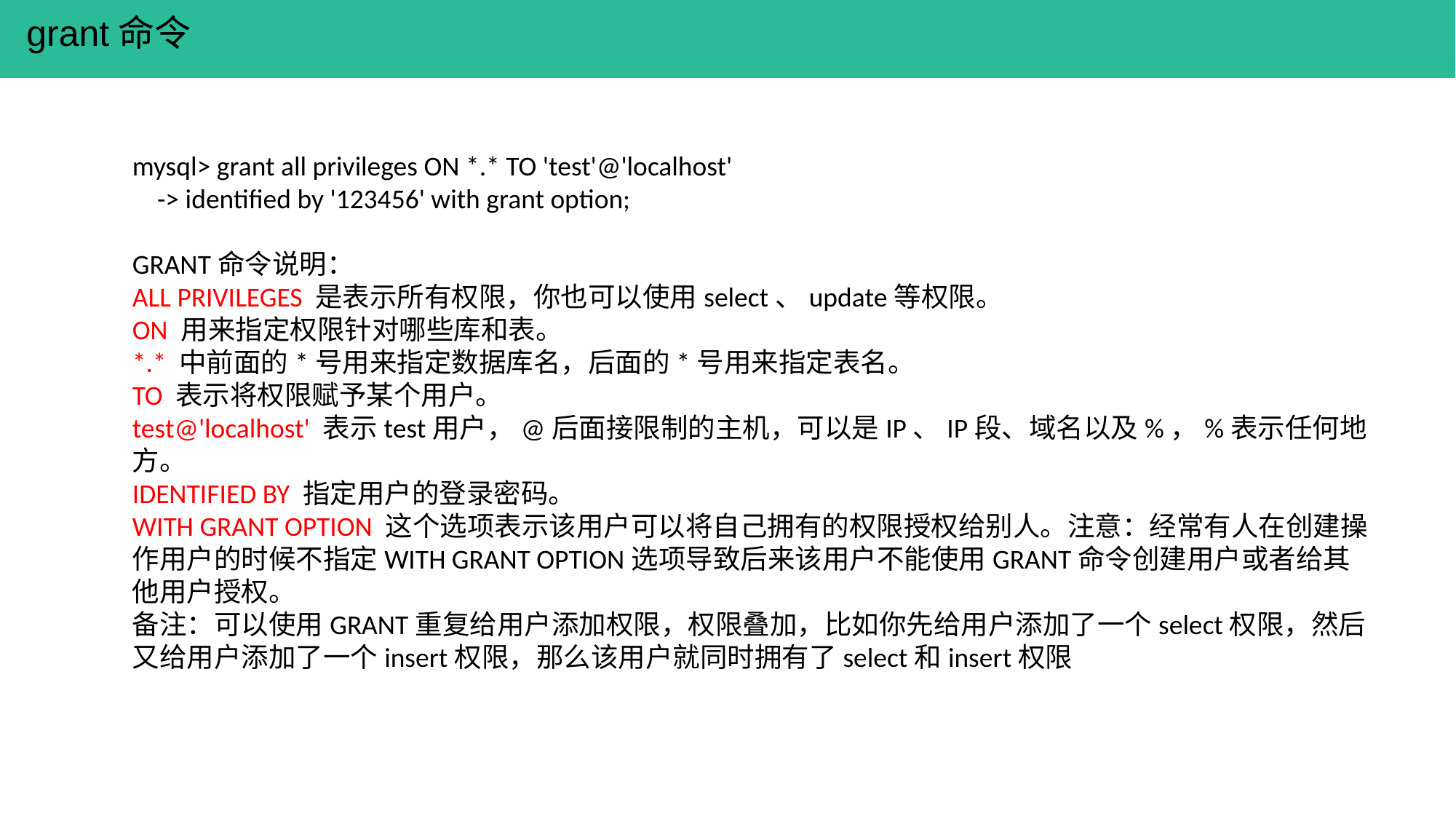

grant命令
mysql> grant all privileges ON *.* TO 'test'@'localhost'
    -> identified by '123456' with grant option;

GRANT命令说明：
ALL PRIVILEGES 是表示所有权限，你也可以使用select、update等权限。
ON 用来指定权限针对哪些库和表。
*.* 中前面的*号用来指定数据库名，后面的*号用来指定表名。
TO 表示将权限赋予某个用户。
test@'localhost' 表示test用户，@后面接限制的主机，可以是IP、IP段、域名以及%，%表示任何地方。
IDENTIFIED BY 指定用户的登录密码。
WITH GRANT OPTION 这个选项表示该用户可以将自己拥有的权限授权给别人。注意：经常有人在创建操作用户的时候不指定WITH GRANT OPTION选项导致后来该用户不能使用GRANT命令创建用户或者给其他用户授权。
备注：可以使用GRANT重复给用户添加权限，权限叠加，比如你先给用户添加了一个select权限，然后又给用户添加了一个insert权限，那么该用户就同时拥有了select和insert权限